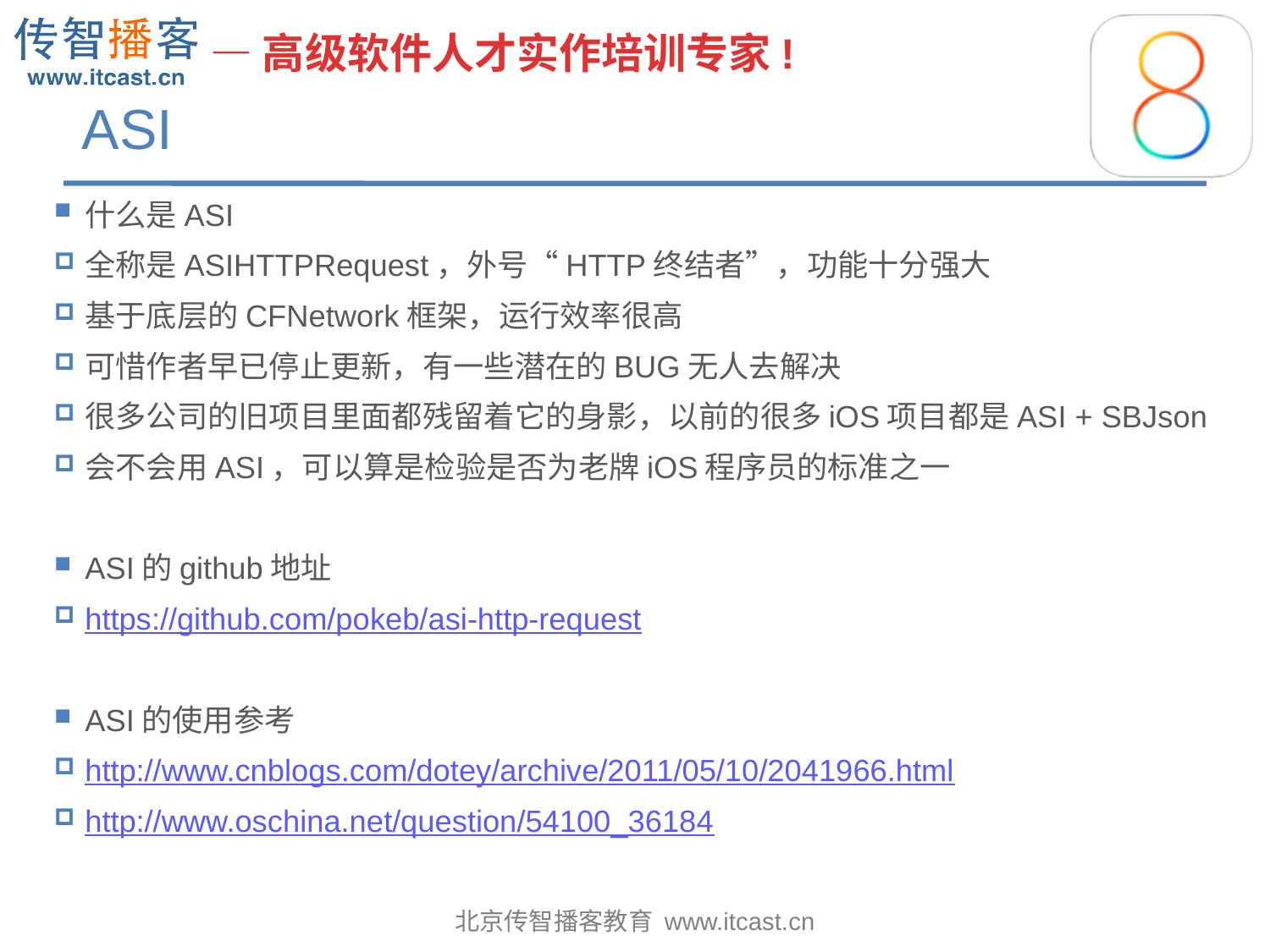

# ASI
什么是ASI
全称是ASIHTTPRequest，外号“HTTP终结者”，功能十分强大
基于底层的CFNetwork框架，运行效率很高
可惜作者早已停止更新，有一些潜在的BUG无人去解决
很多公司的旧项目里面都残留着它的身影，以前的很多iOS项目都是ASI + SBJson
会不会用ASI，可以算是检验是否为老牌iOS程序员的标准之一

ASI的github地址
https://github.com/pokeb/asi-http-request

ASI的使用参考
http://www.cnblogs.com/dotey/archive/2011/05/10/2041966.html
http://www.oschina.net/question/54100_36184